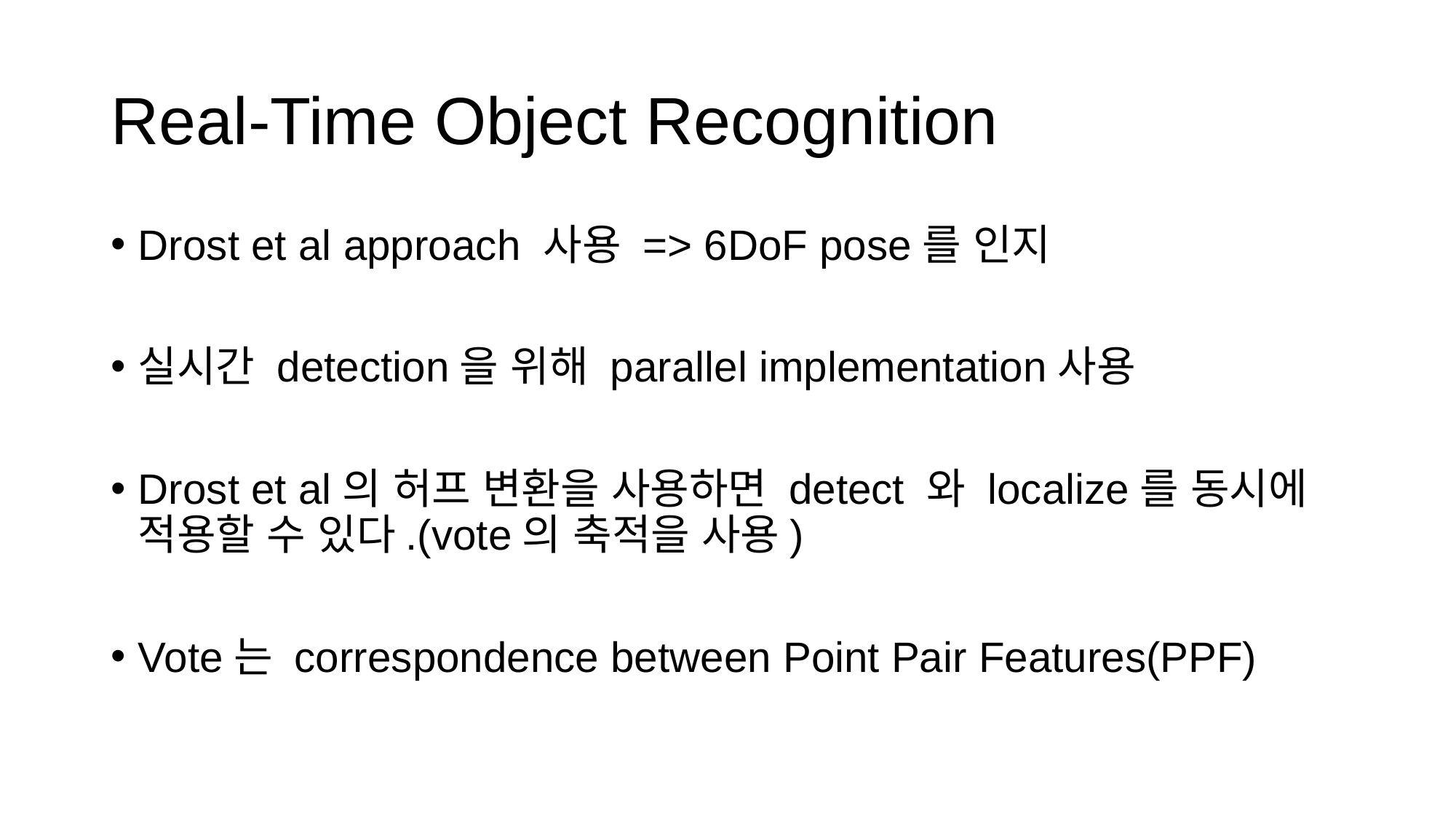

# Real-Time Object Recognition
Drost et al approach 사용 => 6DoF pose를 인지

실시간 detection을 위해 parallel implementation사용

Drost et al의 허프 변환을 사용하면 detect 와 localize를 동시에 적용할 수 있다.(vote의 축적을 사용)

Vote는 correspondence between Point Pair Features(PPF)